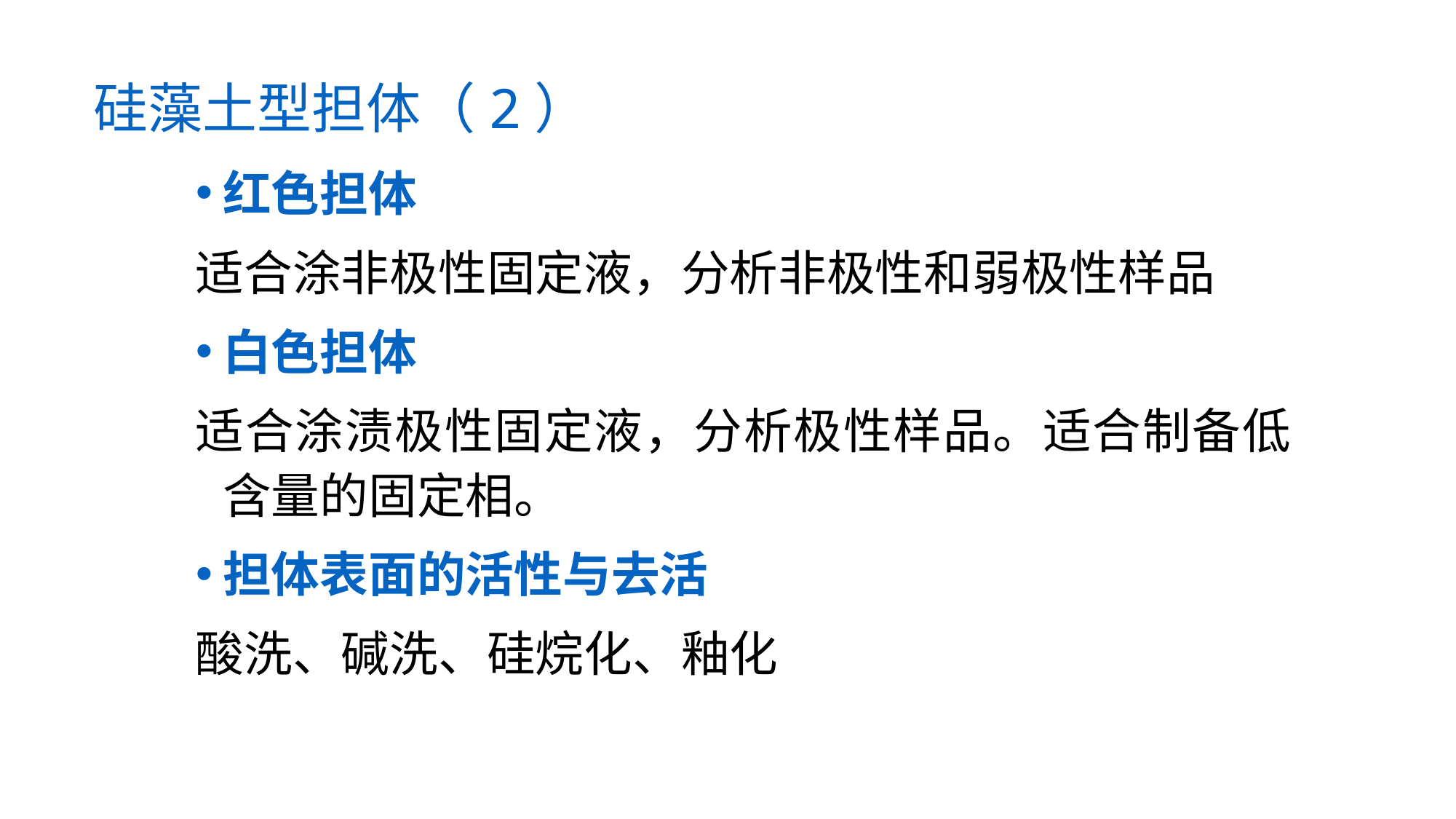

硅藻土型担体（2）
红色担体
适合涂非极性固定液，分析非极性和弱极性样品
白色担体
适合涂渍极性固定液，分析极性样品。适合制备低含量的固定相。
担体表面的活性与去活
酸洗、碱洗、硅烷化、釉化